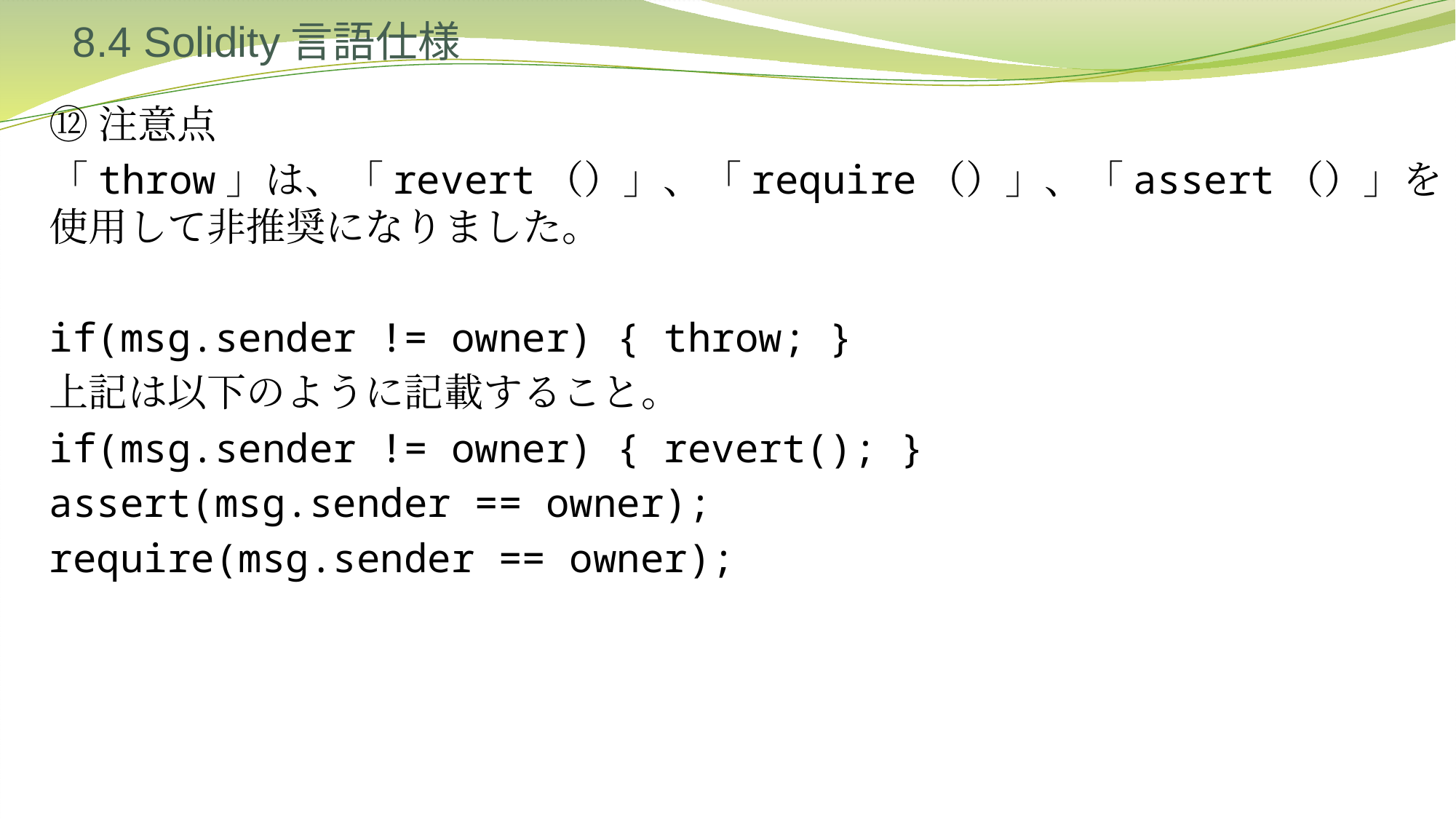

# 8.4 Solidity言語仕様

⑫注意点
「throw」は、「revert（）」、「require（）」、「assert（）」を使用して非推奨になりました。

if(msg.sender != owner) { throw; }
上記は以下のように記載すること。
if(msg.sender != owner) { revert(); }
assert(msg.sender == owner);
require(msg.sender == owner);